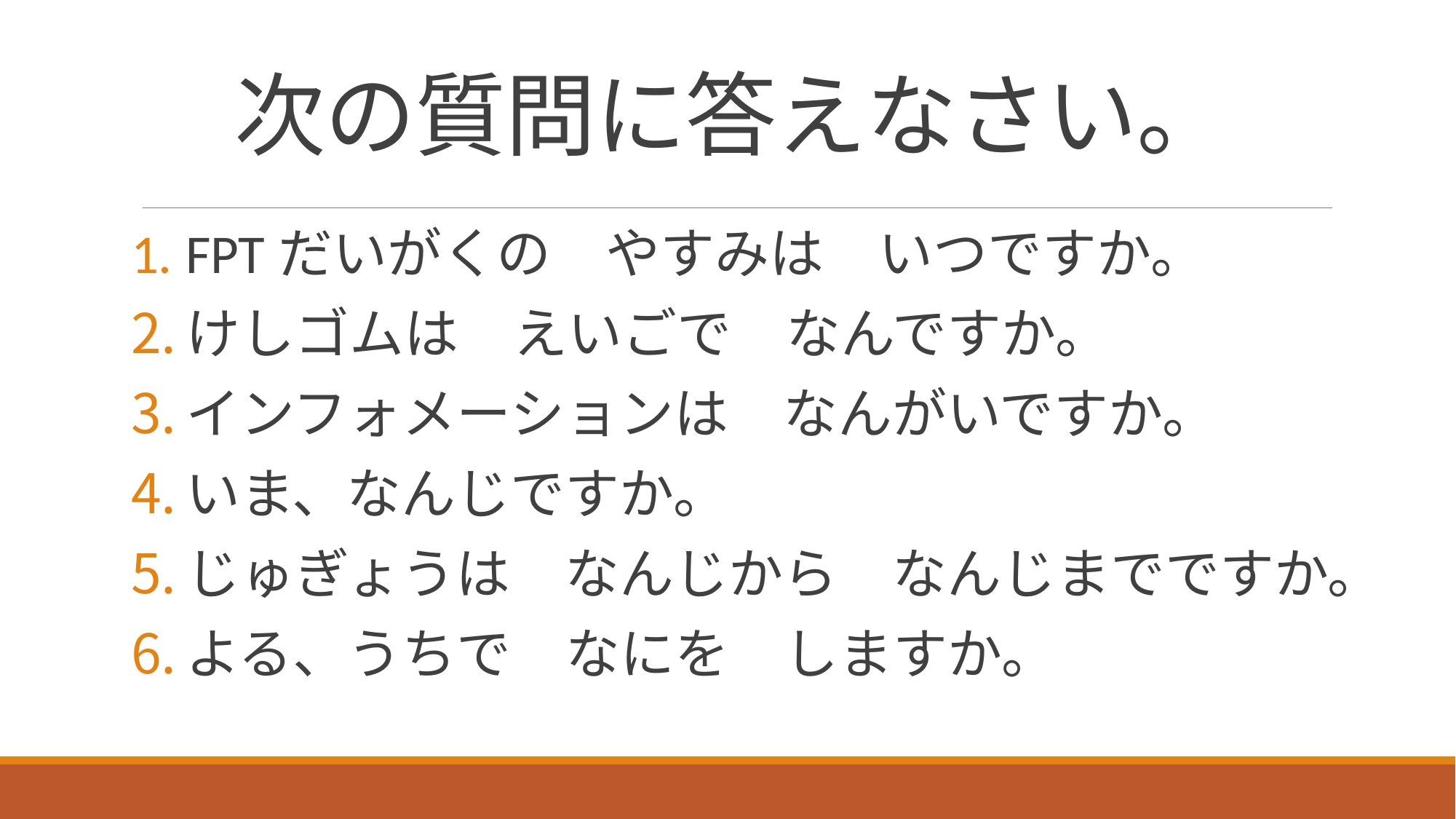

# 次の質問に答えなさい。
FPTだいがくの　やすみは　いつですか。
けしゴムは　えいごで　なんですか。
インフォメーションは　なんがいですか。
いま、なんじですか。
じゅぎょうは　なんじから　なんじまでですか。
よる、うちで　なにを　しますか。